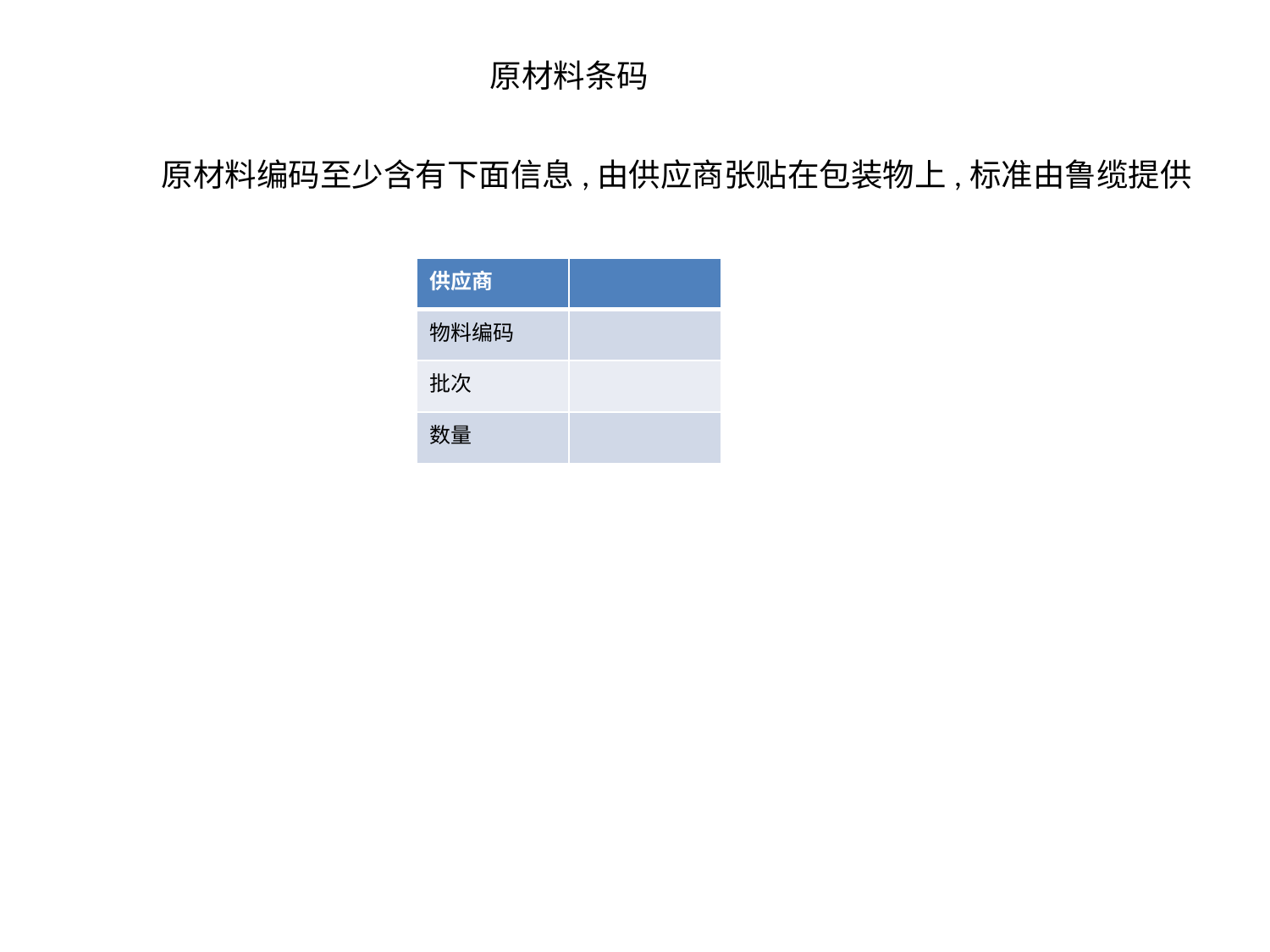

原材料条码
原材料编码至少含有下面信息,由供应商张贴在包装物上,标准由鲁缆提供
| 供应商 |  |
| --- | --- |
| 物料编码 |  |
| 批次 |  |
| 数量 |  |